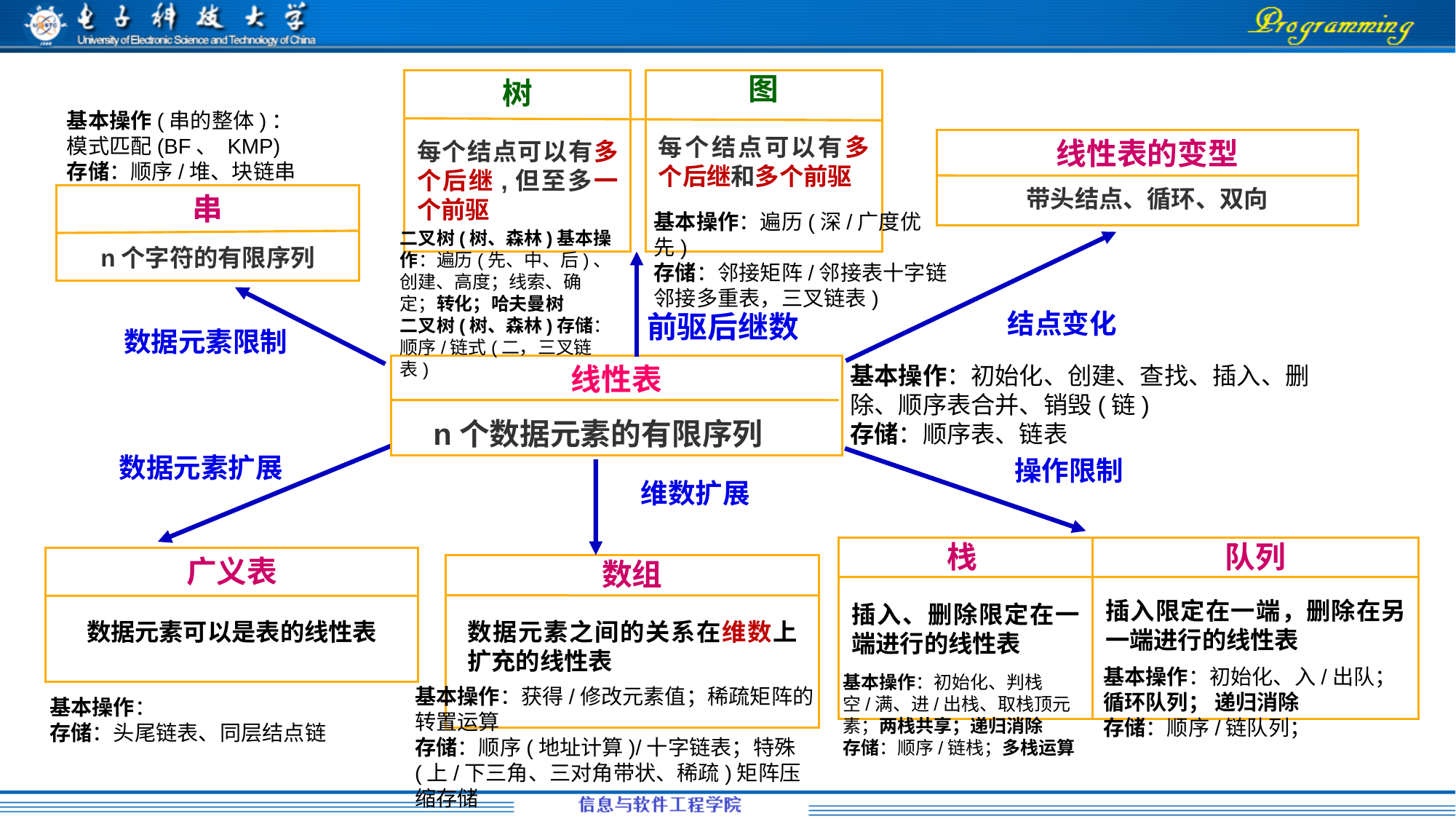

树

每个结点可以有多个后继,但至多一个前驱
图

每个结点可以有多个后继和多个前驱
基本操作(串的整体)：模式匹配(BF、 KMP)
存储：顺序/堆、块链串

线性表的变型

带头结点、循环、双向

串

n个字符的有限序列

基本操作：遍历(深/广度优先)
存储：邻接矩阵/邻接表十字链邻接多重表，三叉链表)
二叉树(树、森林)基本操作：遍历(先、中、后)、创建、高度；线索、确定；转化；哈夫曼树
二叉树(树、森林)存储：顺序/链式(二，三叉链表)

结点变化
前驱后继数
数据元素限制
基本操作：初始化、创建、查找、插入、删除、顺序表合并、销毁(链)
存储：顺序表、链表
线性表

    n个数据元素的有限序列

数据元素扩展

操作限制

维数扩展
栈

插入、删除限定在一端进行的线性表
队列

插入限定在一端，删除在另一端进行的线性表

广义表

数据元素可以是表的线性表

数组

数据元素之间的关系在维数上扩充的线性表

基本操作：初始化、入/出队；循环队列； 递归消除
存储：顺序/链队列；

基本操作：初始化、判栈空/满、进/出栈、取栈顶元素；两栈共享；递归消除
存储：顺序/链栈；多栈运算
基本操作：获得/修改元素值；稀疏矩阵的转置运算
存储：顺序(地址计算)/十字链表；特殊(上/下三角、三对角带状、稀疏)矩阵压缩存储
基本操作：
存储：头尾链表、同层结点链